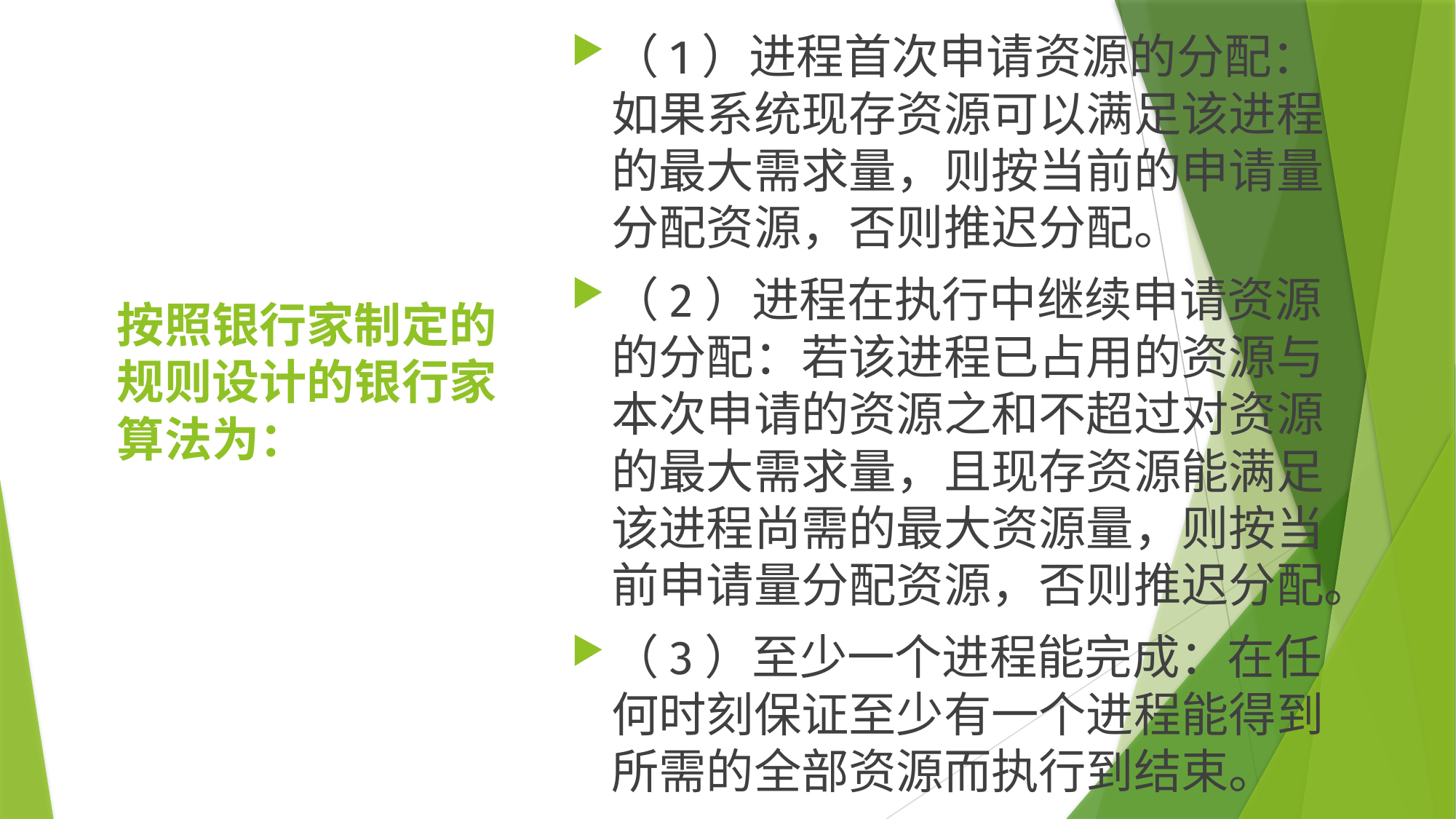

（1）进程首次申请资源的分配：如果系统现存资源可以满足该进程的最大需求量，则按当前的申请量分配资源，否则推迟分配。
（2）进程在执行中继续申请资源的分配：若该进程已占用的资源与本次申请的资源之和不超过对资源的最大需求量，且现存资源能满足该进程尚需的最大资源量，则按当前申请量分配资源，否则推迟分配。
（3）至少一个进程能完成：在任何时刻保证至少有一个进程能得到所需的全部资源而执行到结束。
# 按照银行家制定的规则设计的银行家算法为：